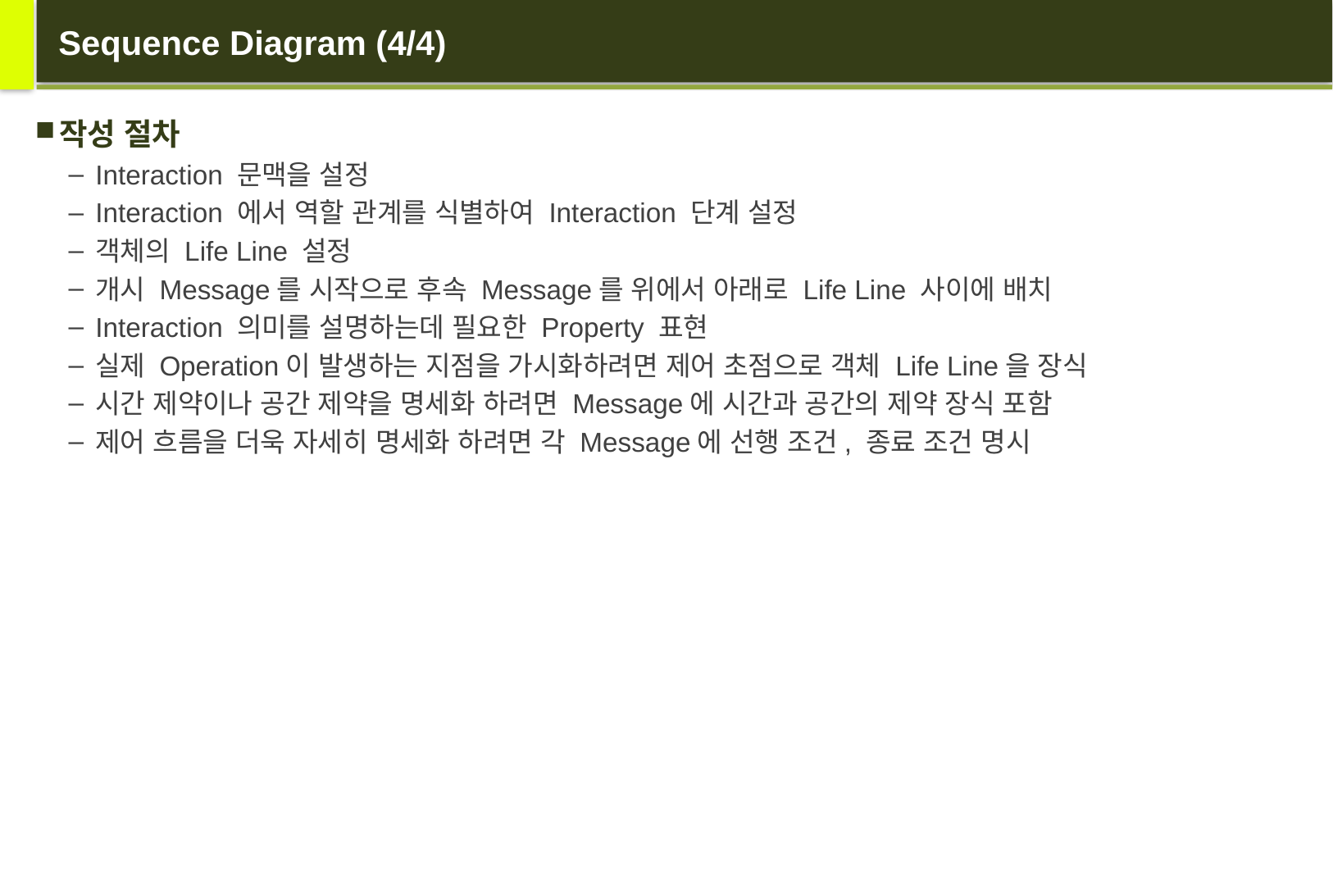

# Sequence Diagram (4/4)
작성 절차
Interaction 문맥을 설정
Interaction 에서 역할 관계를 식별하여 Interaction 단계 설정
객체의 Life Line 설정
개시 Message를 시작으로 후속 Message를 위에서 아래로 Life Line 사이에 배치
Interaction 의미를 설명하는데 필요한 Property 표현
실제 Operation이 발생하는 지점을 가시화하려면 제어 초점으로 객체 Life Line을 장식
시간 제약이나 공간 제약을 명세화 하려면 Message에 시간과 공간의 제약 장식 포함
제어 흐름을 더욱 자세히 명세화 하려면 각 Message에 선행 조건, 종료 조건 명시